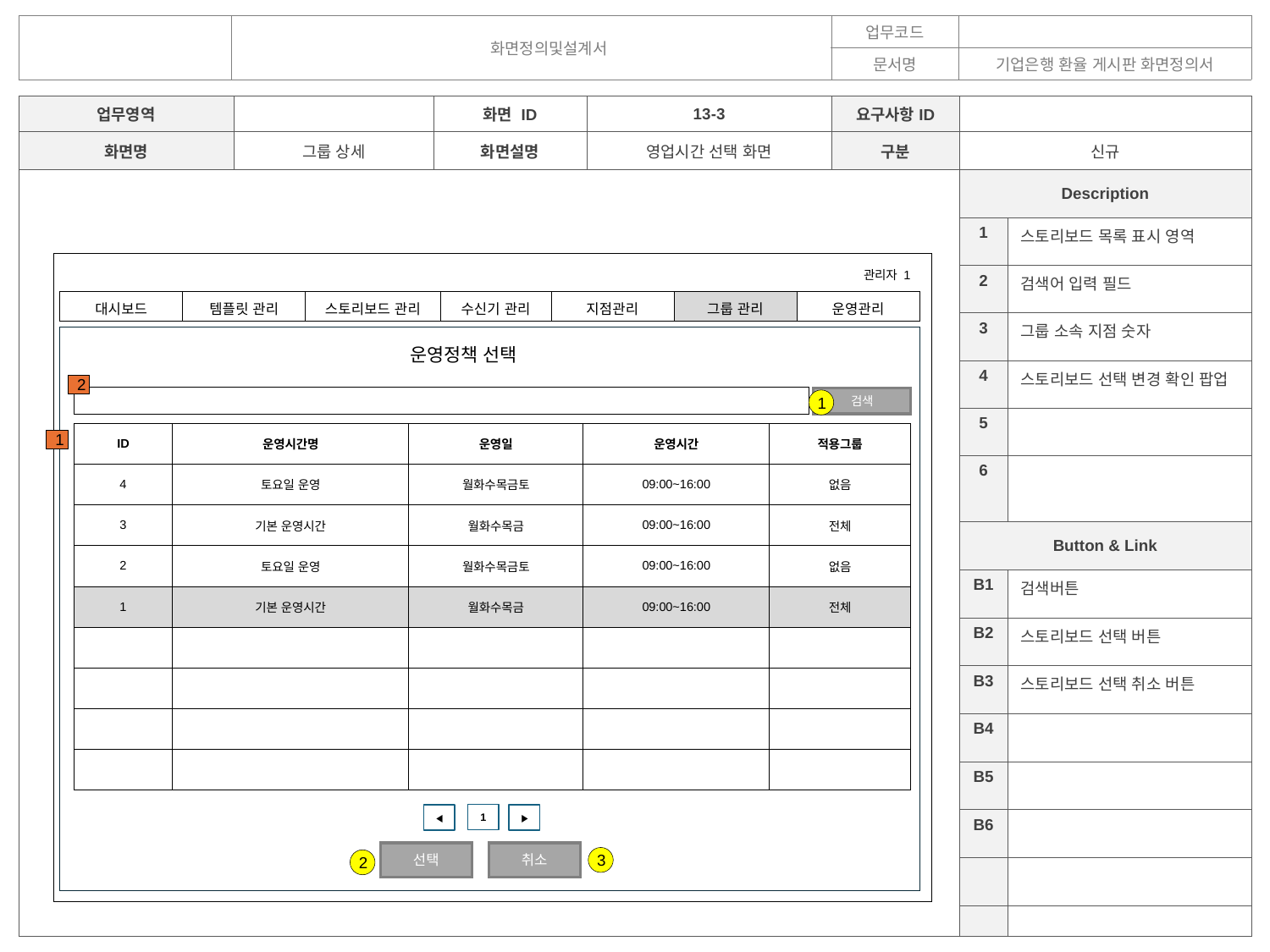

|  | 화면정의및설계서 | 업무코드 |  |
| --- | --- | --- | --- |
|  |  | 문서명 | 기업은행 환율 게시판 화면정의서 |
| 업무영역 |  | 화면 ID | 13-3 | 요구사항ID |  |  |
| --- | --- | --- | --- | --- | --- | --- |
| 화면명 | 그룹 상세 | 화면설명 | 영업시간 선택 화면 | 구분 | 신규 |  |
|  |  |  |  |  | Description |  |
|  |  |  |  |  | 1 | 스토리보드 목록 표시 영역 |
|  |  |  |  |  | 2 | 검색어 입력 필드 |
|  |  |  |  |  | 3 | 그룹 소속 지점 숫자 |
|  |  |  |  |  | 4 | 스토리보드 선택 변경 확인 팝업 |
|  |  |  |  |  | 5 |  |
|  |  |  |  |  | 6 |  |
|  |  |  |  |  | Button & Link |  |
|  |  |  |  |  | B1 | 검색버튼 |
|  |  |  |  |  | B2 | 스토리보드 선택 버튼 |
|  |  |  |  |  | B3 | 스토리보드 선택 취소 버튼 |
|  |  |  |  |  | B4 |  |
|  |  |  |  |  | B5 |  |
|  |  |  |  |  | B6 |  |
|  |  |  |  |  |  |  |
|  |  |  |  |  |  |  |

관리자 1
| 대시보드 | 템플릿 관리 | 스토리보드 관리 | 수신기 관리 | 지점관리 | 그룹 관리 | 운영관리 |
| --- | --- | --- | --- | --- | --- | --- |

운영정책 선택
2

검색
1
| ID | 운영시간명 | 운영일 | 운영시간 | 적용그룹 |
| --- | --- | --- | --- | --- |
| 4 | 토요일 운영 | 월화수목금토 | 09:00~16:00 | 없음 |
| 3 | 기본 운영시간 | 월화수목금 | 09:00~16:00 | 전체 |
| 2 | 토요일 운영 | 월화수목금토 | 09:00~16:00 | 없음 |
| 1 | 기본 운영시간 | 월화수목금 | 09:00~16:00 | 전체 |
|  |  |  |  |  |
|  |  |  |  |  |
|  |  |  |  |  |
|  |  |  |  |  |
1
1
◀
▶
선택
취소
3
2